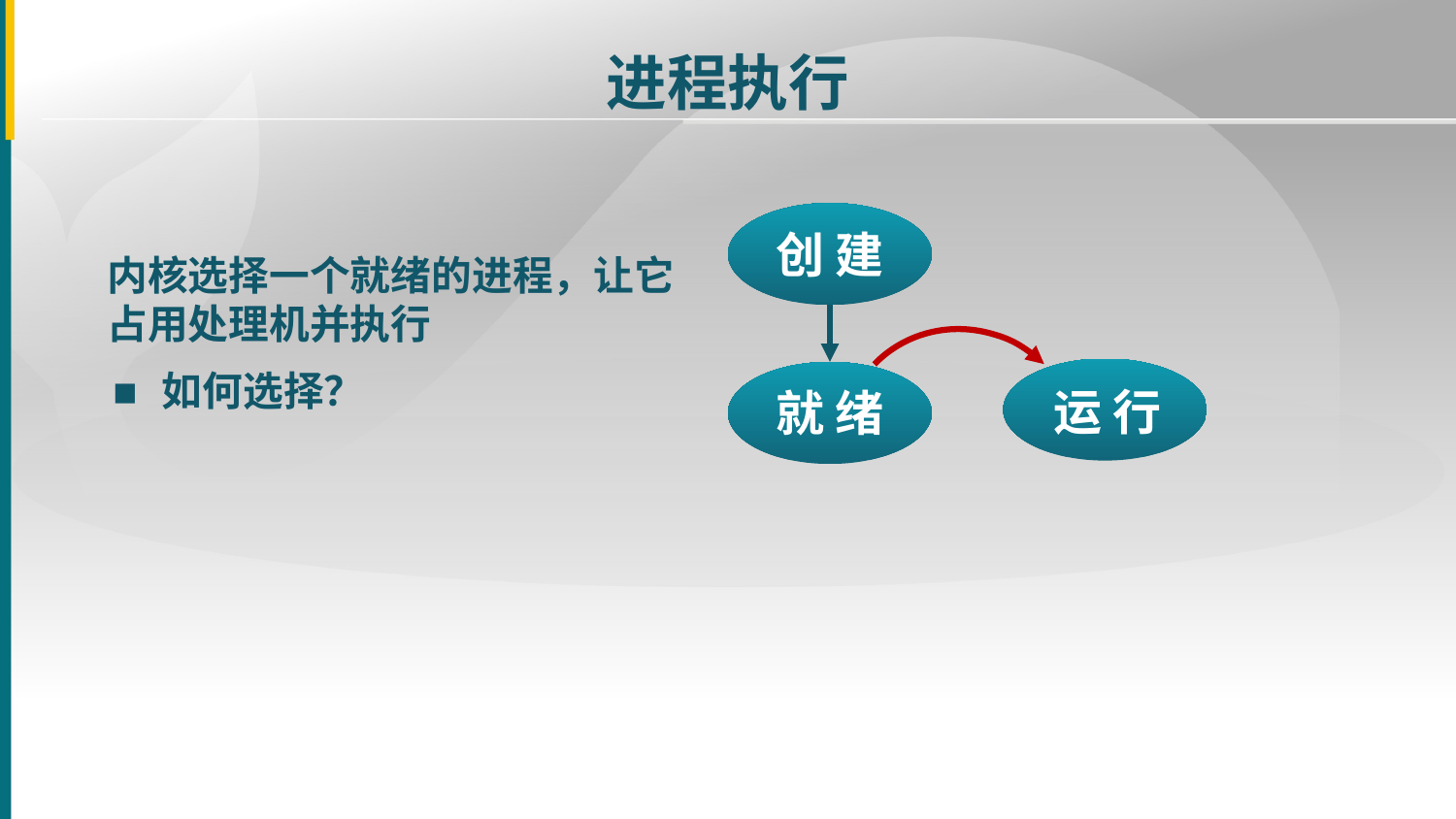

进程执行

创 建
内核选择一个就绪的进程，让它占用处理机并执行

运 行
如何选择？
■

就 绪